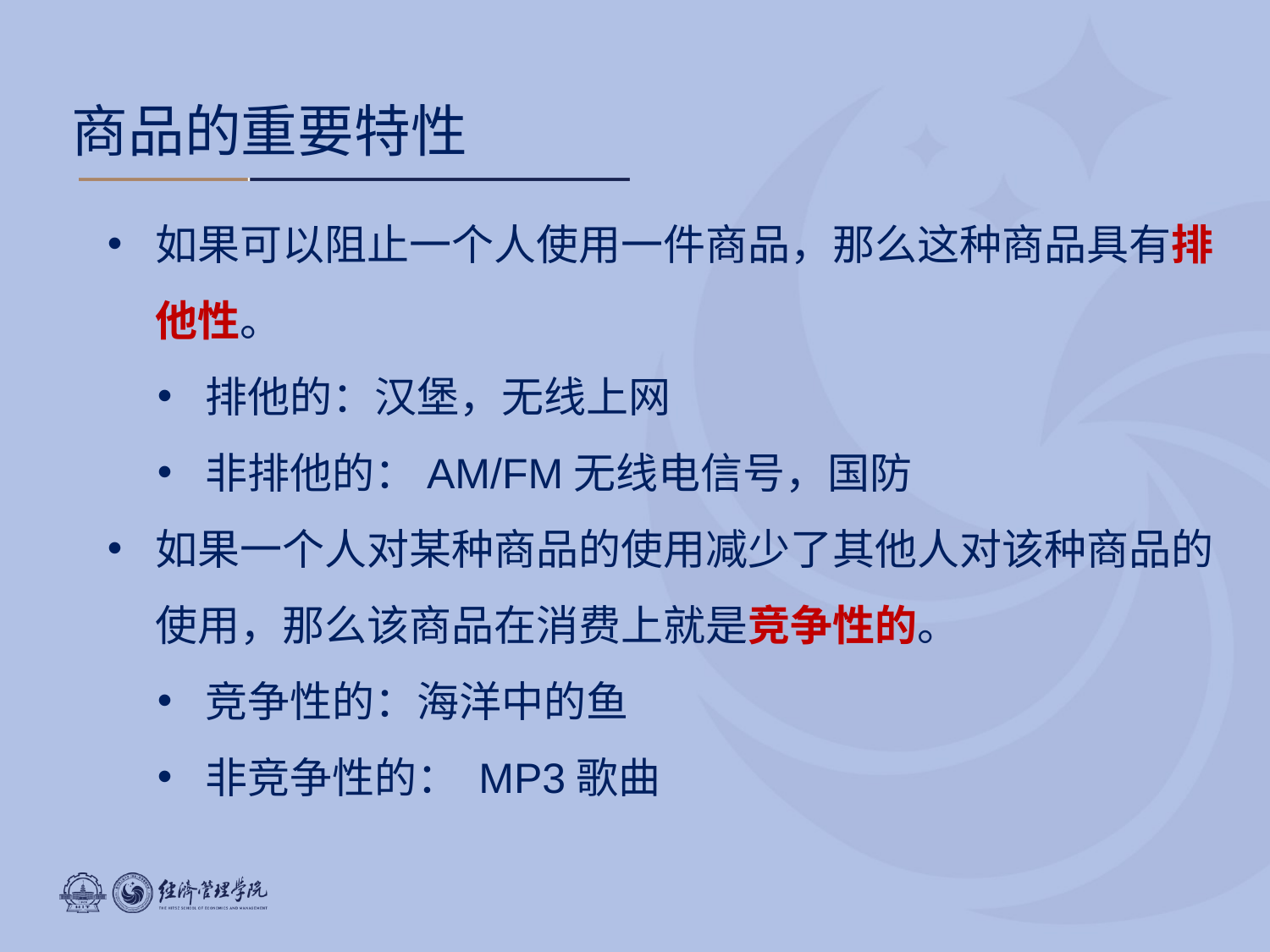

商品的重要特性
如果可以阻止一个人使用一件商品，那么这种商品具有排他性。
排他的：汉堡，无线上网
非排他的：AM/FM无线电信号，国防
如果一个人对某种商品的使用减少了其他人对该种商品的使用，那么该商品在消费上就是竞争性的。
竞争性的：海洋中的鱼
非竞争性的： MP3歌曲